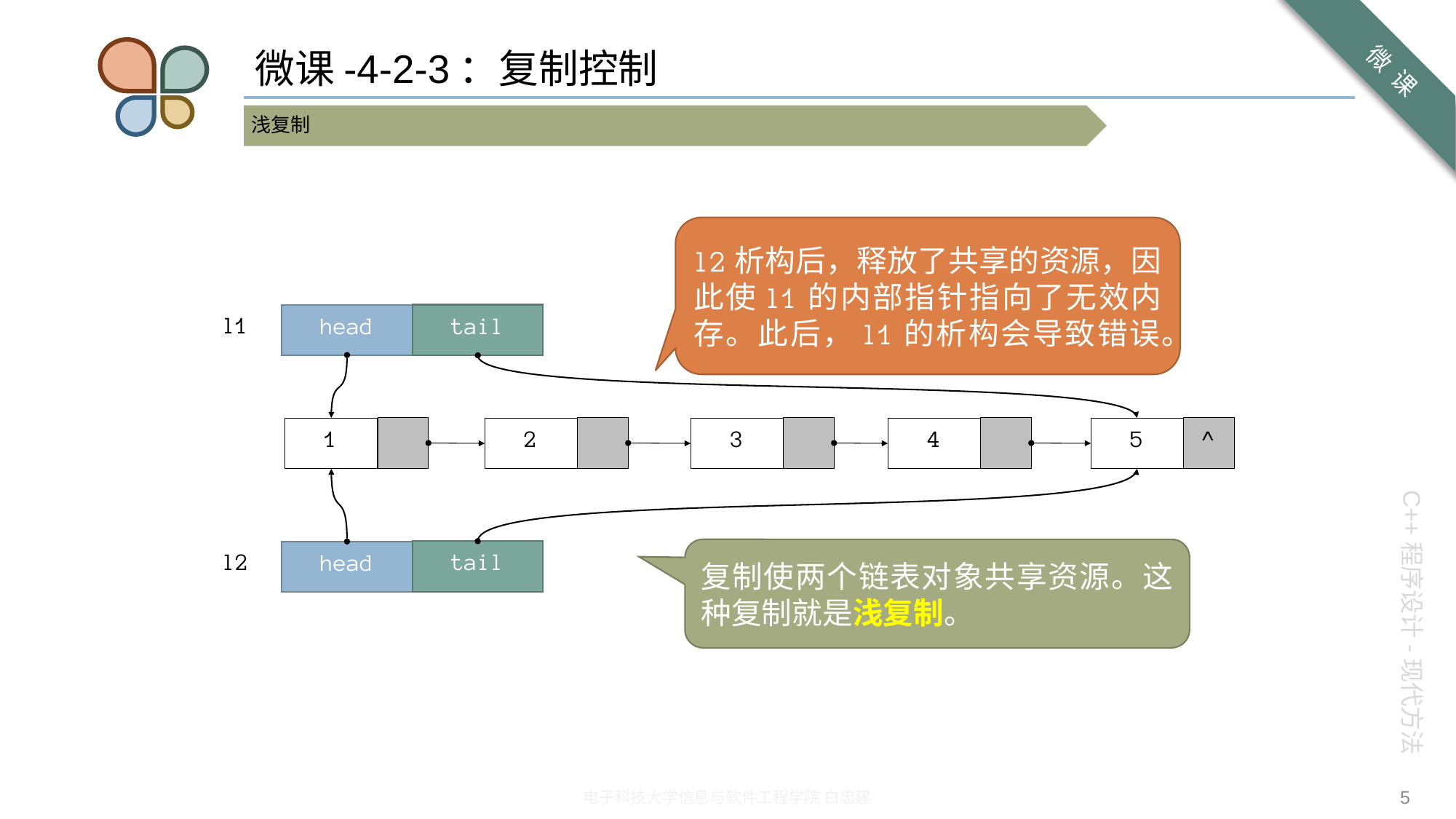

# 微课-4-2-3：复制控制
浅复制
l2析构后，释放了共享的资源，因此使l1的内部指针指向了无效内存。此后，l1的析构会导致错误。
l1
tail
head

1

2

3

4
^
5
复制使两个链表对象共享资源。这种复制就是浅复制。
l2
tail
head
5